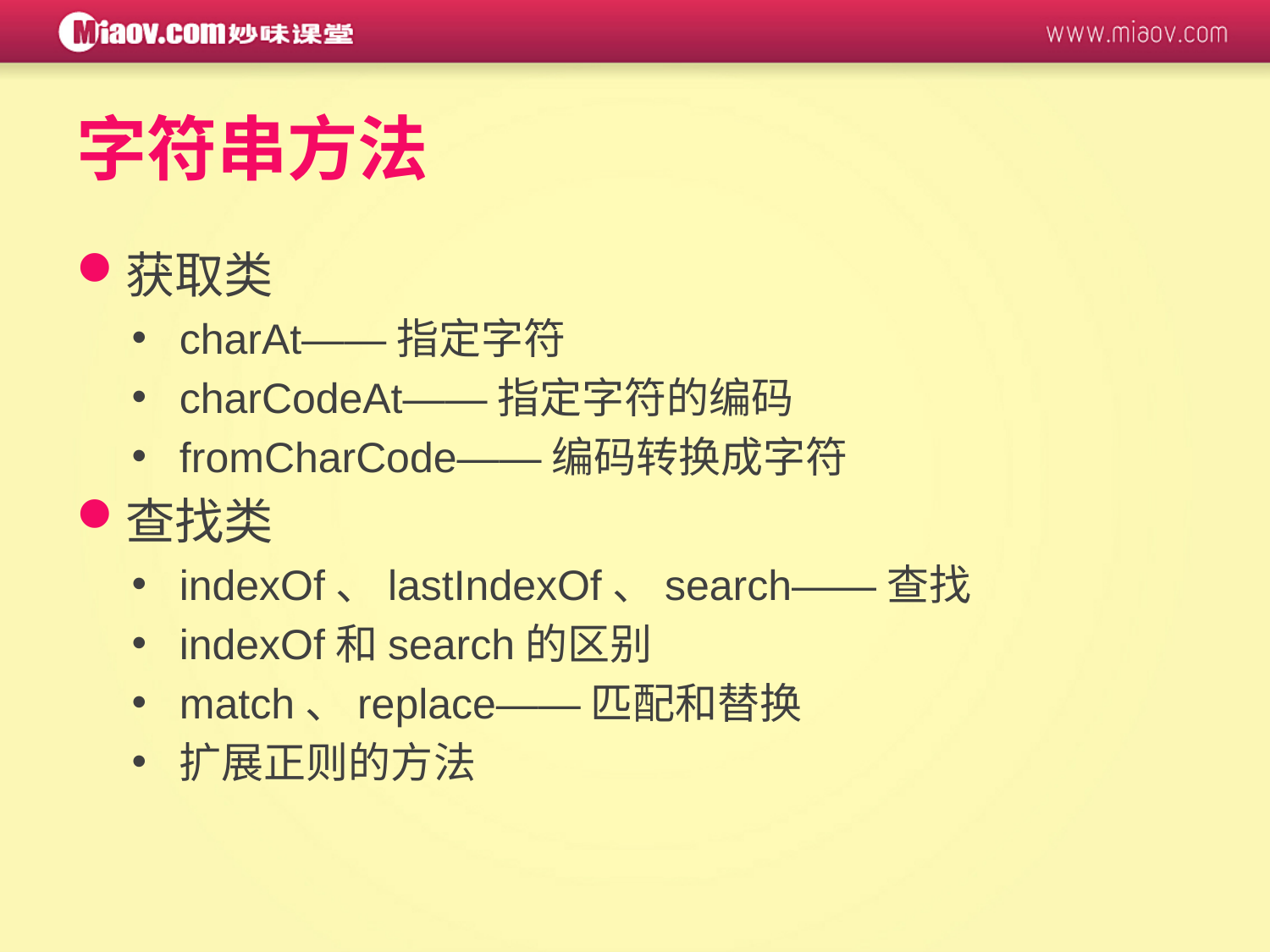

# 字符串方法
获取类
charAt——指定字符
charCodeAt——指定字符的编码
fromCharCode——编码转换成字符
查找类
indexOf、lastIndexOf、search——查找
indexOf和search的区别
match、replace——匹配和替换
扩展正则的方法